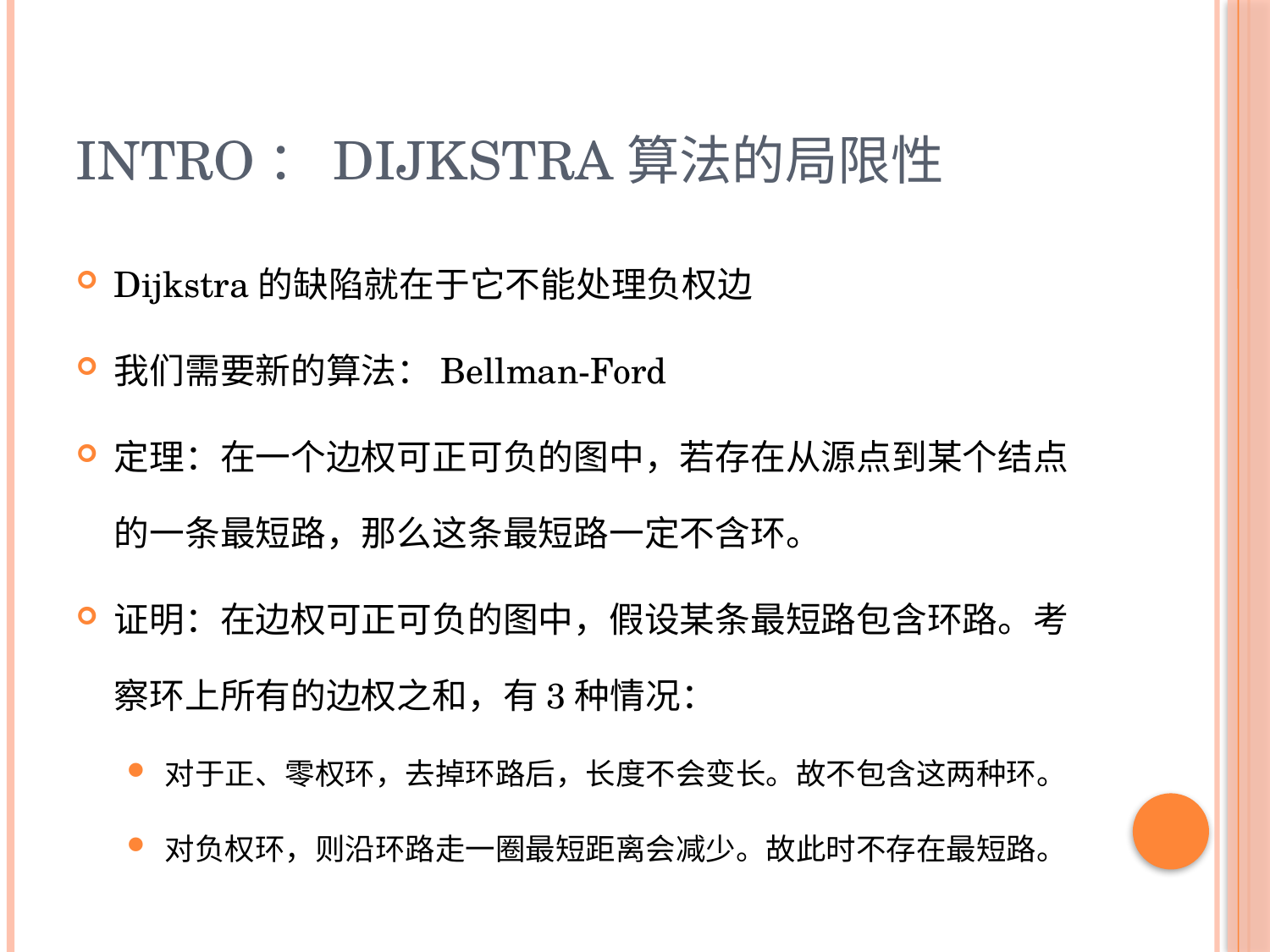

# Intro：Dijkstra算法的局限性
Dijkstra的缺陷就在于它不能处理负权边
我们需要新的算法：Bellman-Ford
定理：在一个边权可正可负的图中，若存在从源点到某个结点的一条最短路，那么这条最短路一定不含环。
证明：在边权可正可负的图中，假设某条最短路包含环路。考察环上所有的边权之和，有3种情况：
对于正、零权环，去掉环路后，长度不会变长。故不包含这两种环。
对负权环，则沿环路走一圈最短距离会减少。故此时不存在最短路。